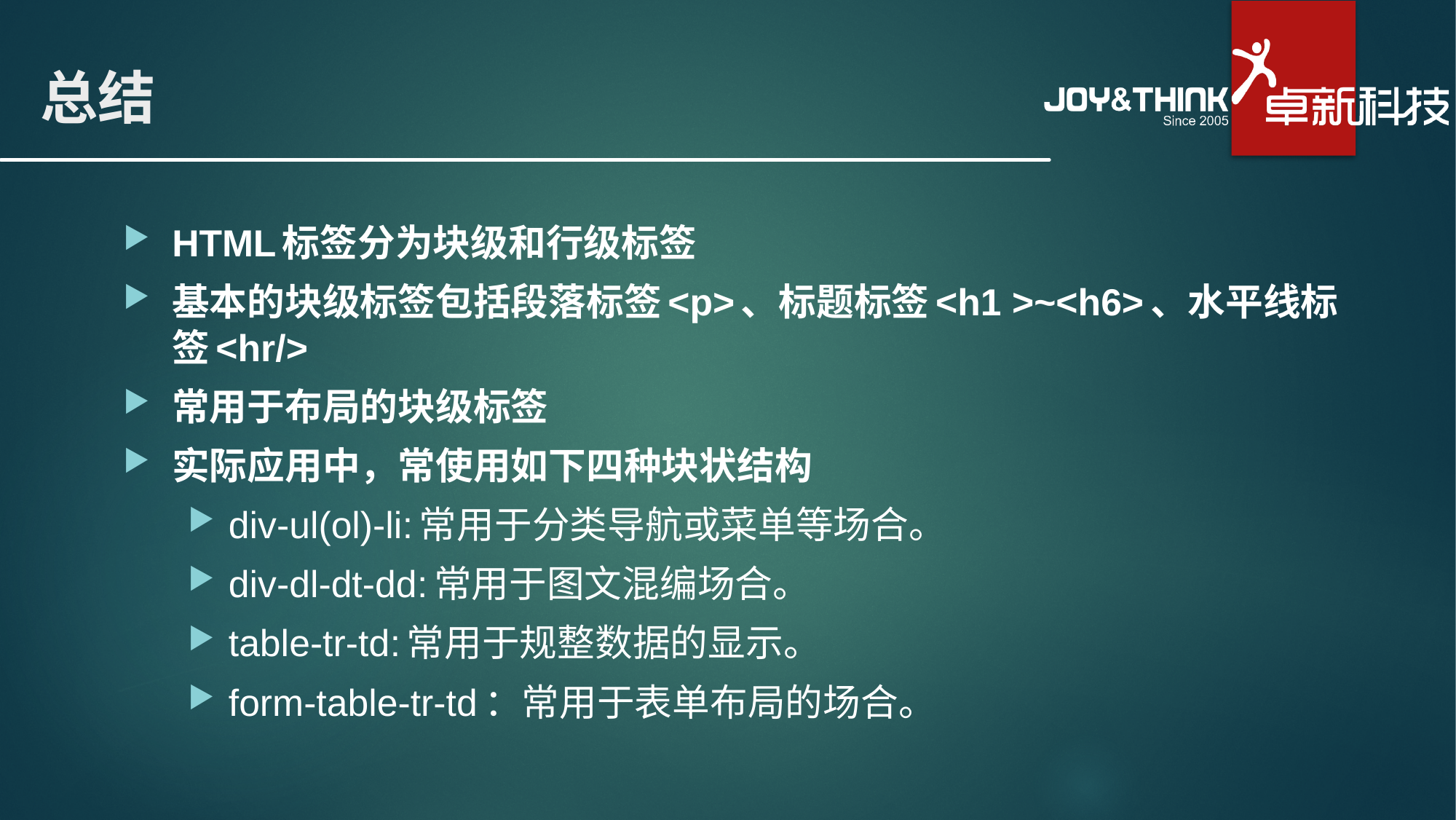

# 总结
HTML标签分为块级和行级标签
基本的块级标签包括段落标签<p>、标题标签<h1 >~<h6>、水平线标签<hr/>
常用于布局的块级标签
实际应用中，常使用如下四种块状结构
div-ul(ol)-li:常用于分类导航或菜单等场合。
div-dl-dt-dd:常用于图文混编场合。
table-tr-td:常用于规整数据的显示。
form-table-tr-td：常用于表单布局的场合。